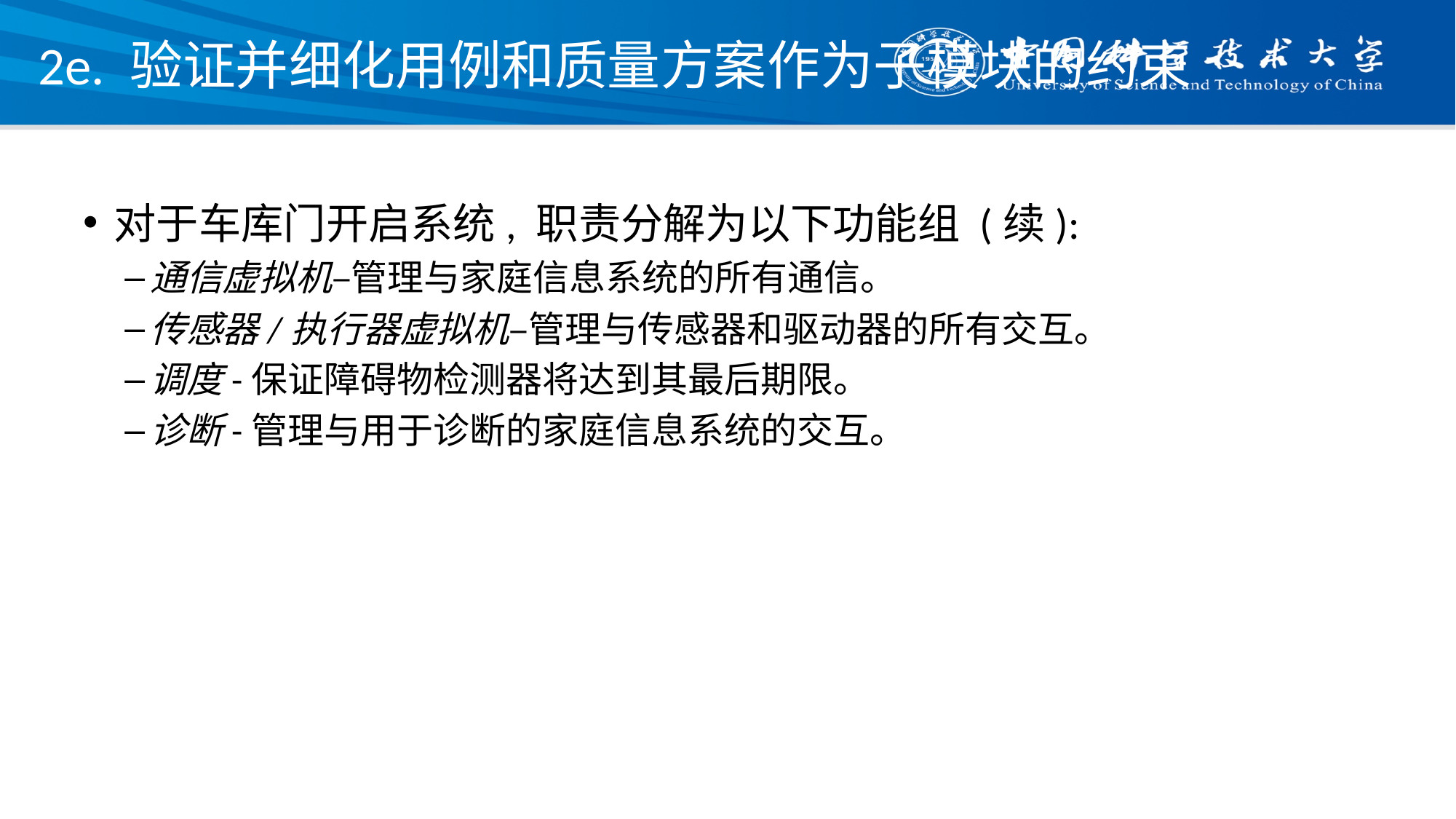

# 2e. 验证并细化用例和质量方案作为子模块的约束
对于车库门开启系统, 职责分解为以下功能组 (续):
通信虚拟机–管理与家庭信息系统的所有通信。
传感器/执行器虚拟机–管理与传感器和驱动器的所有交互。
调度-保证障碍物检测器将达到其最后期限。
诊断-管理与用于诊断的家庭信息系统的交互。